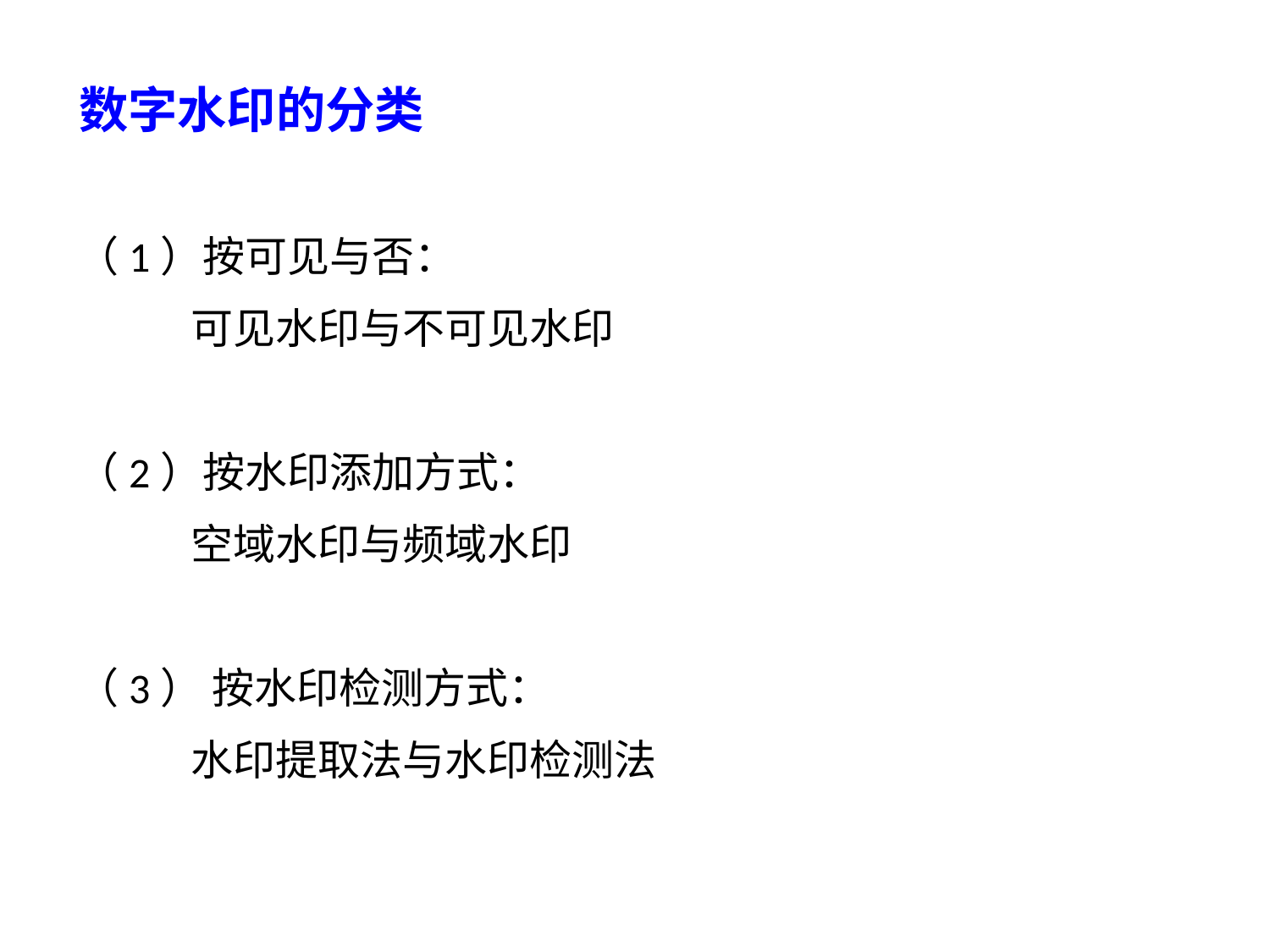

数字水印的分类
（1）按可见与否：
           可见水印与不可见水印

（2）按水印添加方式：
           空域水印与频域水印

（3） 按水印检测方式：
           水印提取法与水印检测法